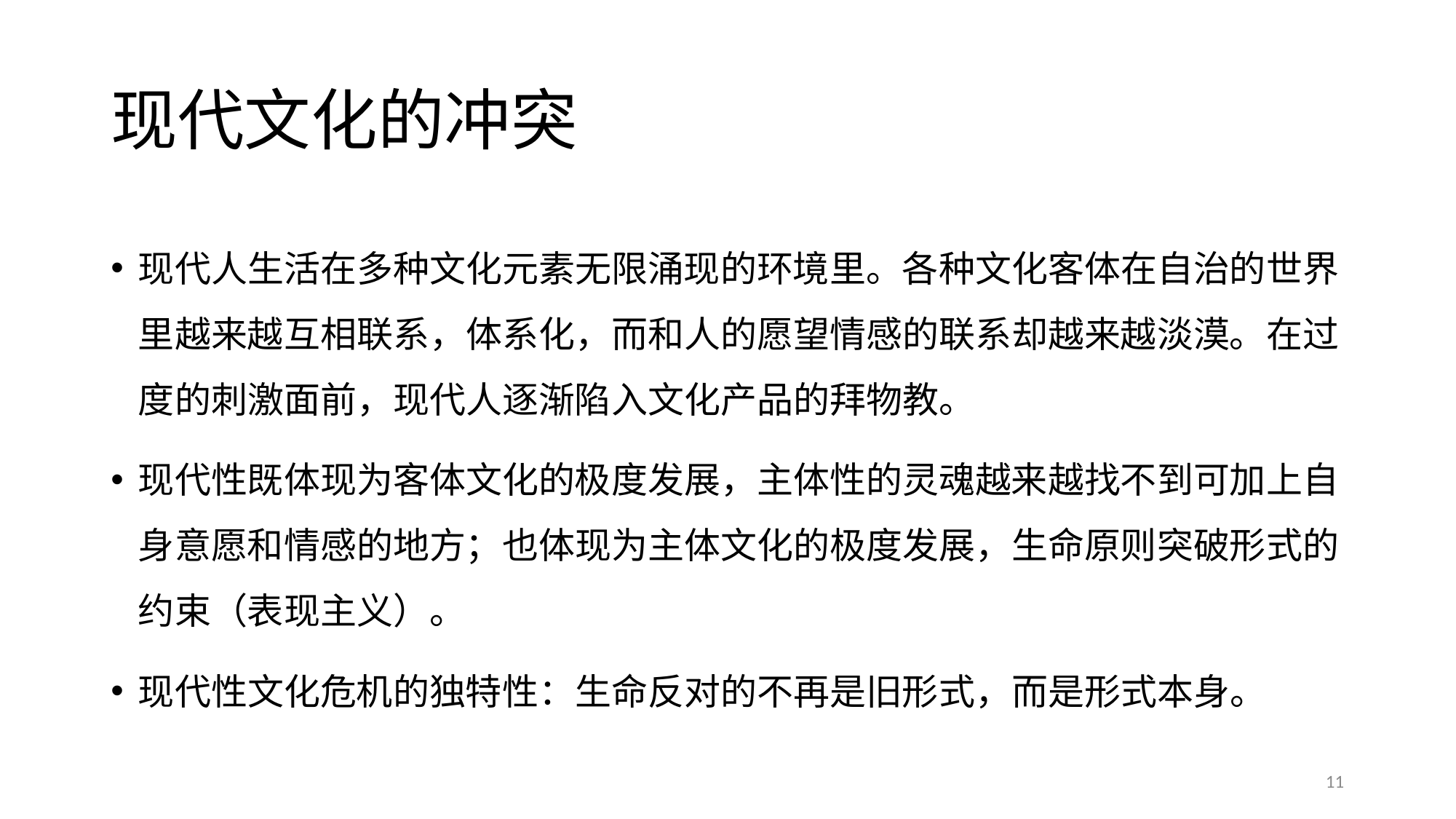

# 现代文化的冲突
现代人生活在多种文化元素无限涌现的环境里。各种文化客体在自治的世界里越来越互相联系，体系化，而和人的愿望情感的联系却越来越淡漠。在过度的刺激面前，现代人逐渐陷入文化产品的拜物教。
现代性既体现为客体文化的极度发展，主体性的灵魂越来越找不到可加上自身意愿和情感的地方；也体现为主体文化的极度发展，生命原则突破形式的约束（表现主义）。
现代性文化危机的独特性：生命反对的不再是旧形式，而是形式本身。

11